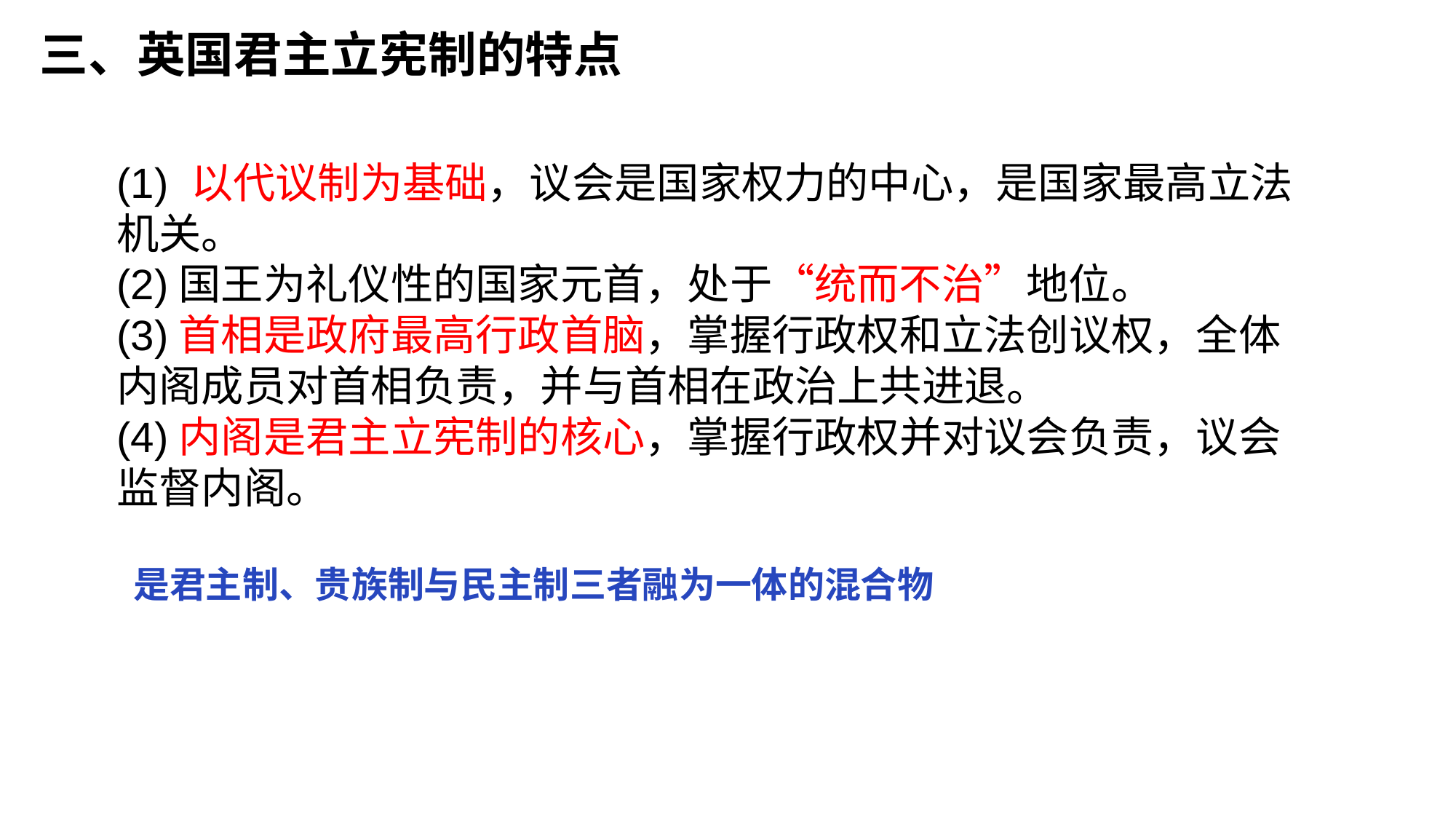

三、英国君主立宪制的特点
(1) 以代议制为基础，议会是国家权力的中心，是国家最高立法机关。
(2)国王为礼仪性的国家元首，处于“统而不治”地位。
(3)首相是政府最高行政首脑，掌握行政权和立法创议权，全体内阁成员对首相负责，并与首相在政治上共进退。
(4)内阁是君主立宪制的核心，掌握行政权并对议会负责，议会监督内阁。

是君主制、贵族制与民主制三者融为一体的混合物